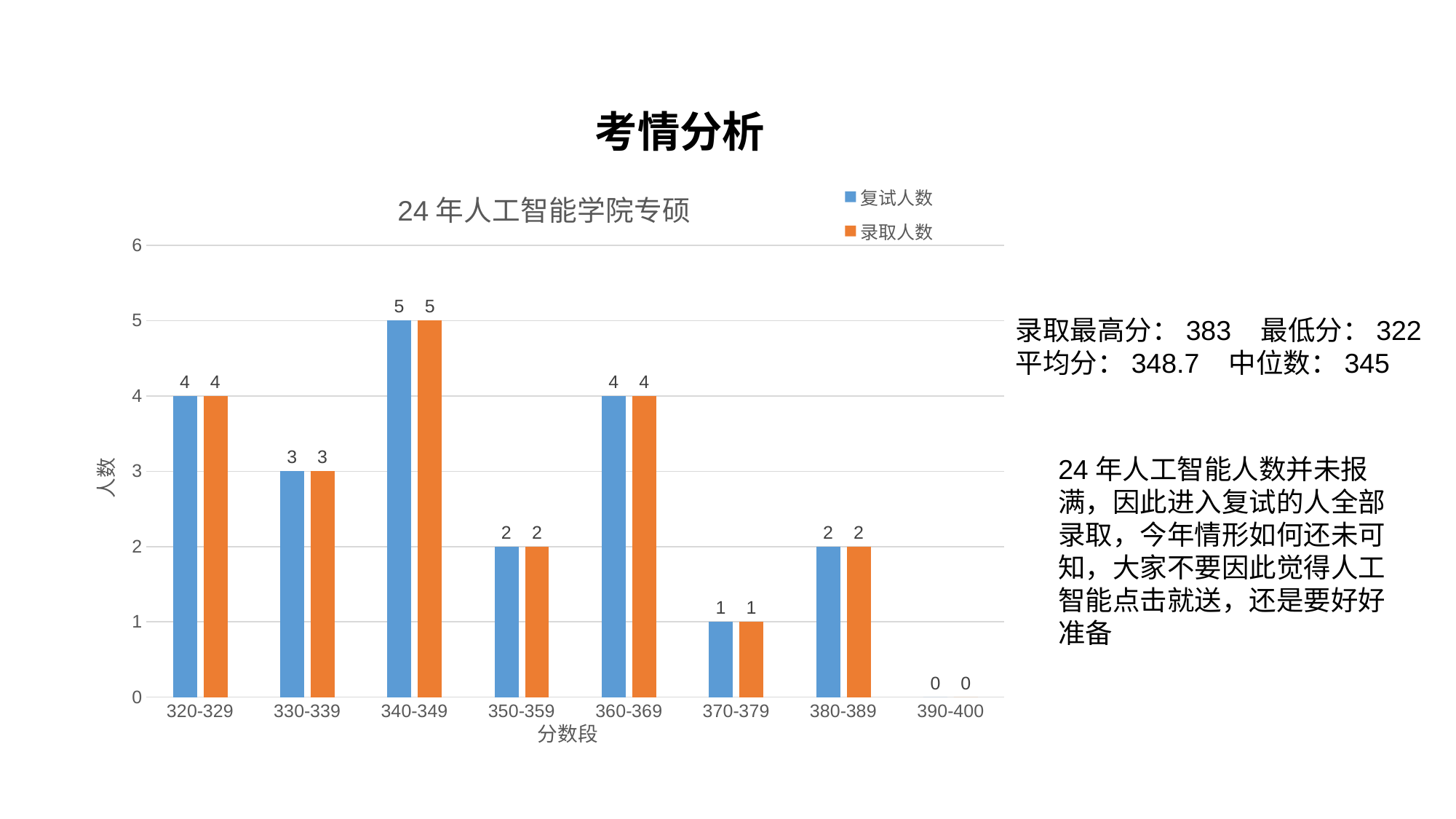

考情分析

### Chart: 24年人工智能学院专硕

| Category | 复试人数 | 录取人数 |
|---|---|---|
| 320-329 | 4.0 | 4.0 |
| 330-339 | 3.0 | 3.0 |
| 340-349 | 5.0 | 5.0 |
| 350-359 | 2.0 | 2.0 |
| 360-369 | 4.0 | 4.0 |
| 370-379 | 1.0 | 1.0 |
| 380-389 | 2.0 | 2.0 |
| 390-400 | 0.0 | 0.0 |
录取最高分：383   最低分：322
平均分：348.7   中位数：345
24年人工智能人数并未报满，因此进入复试的人全部录取，今年情形如何还未可知，大家不要因此觉得人工智能点击就送，还是要好好准备